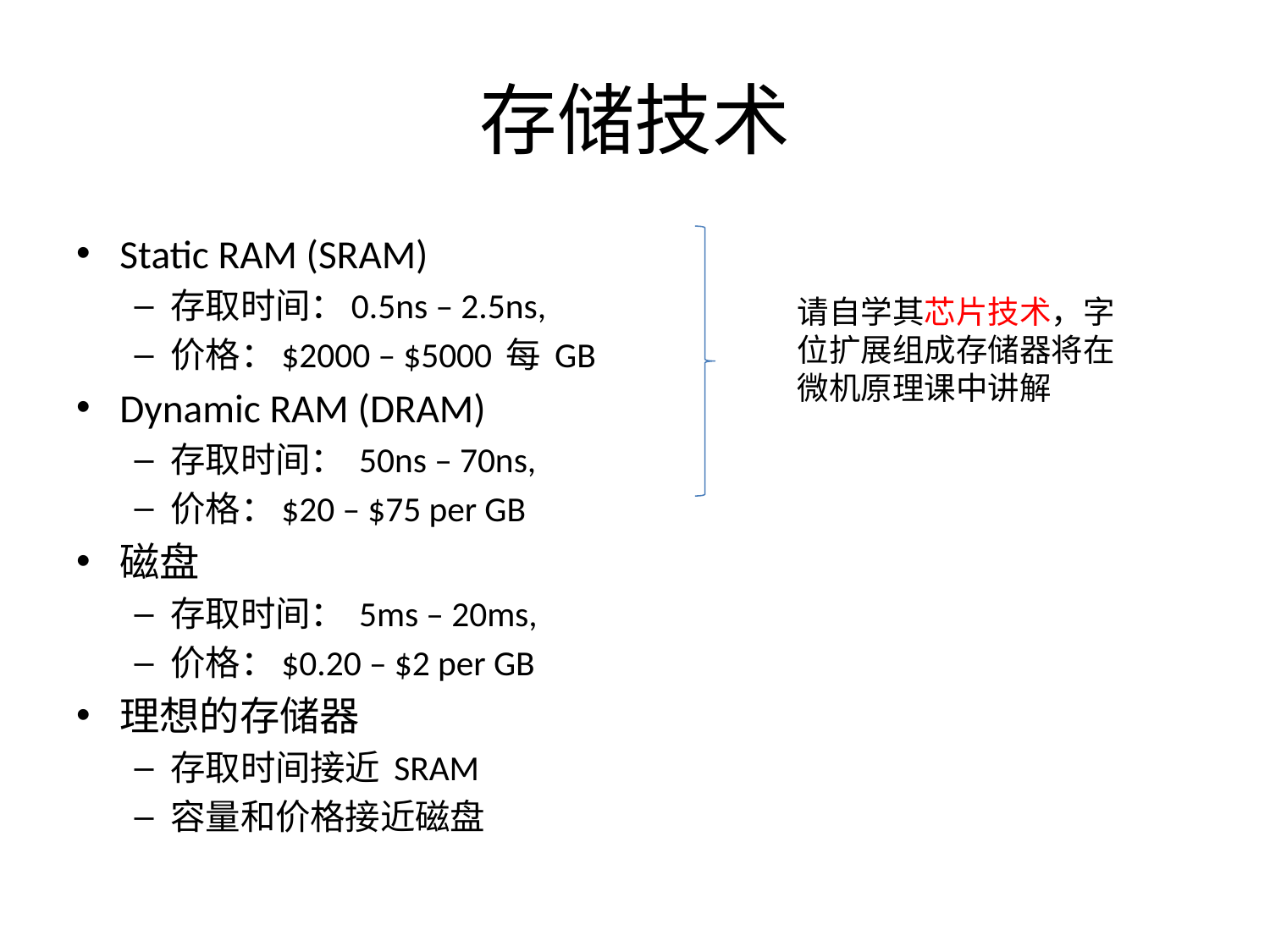

# 存储技术
Static RAM (SRAM)
存取时间：0.5ns – 2.5ns,
价格：$2000 – $5000 每 GB
Dynamic RAM (DRAM)
存取时间： 50ns – 70ns,
价格：$20 – $75 per GB
磁盘
存取时间： 5ms – 20ms,
价格：$0.20 – $2 per GB
理想的存储器
存取时间接近 SRAM
容量和价格接近磁盘

请自学其芯片技术，字位扩展组成存储器将在微机原理课中讲解